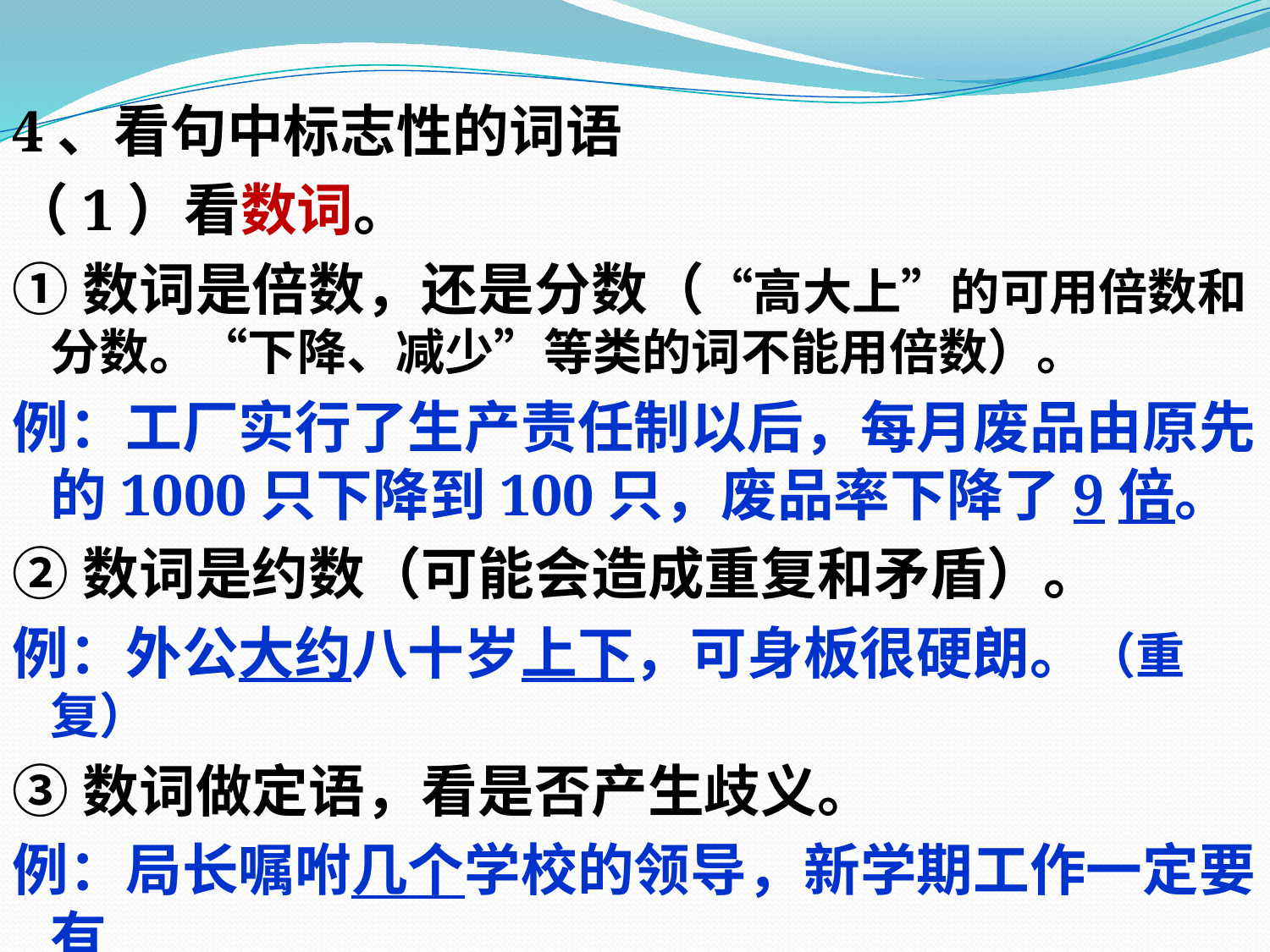

4、看句中标志性的词语
（1）看数词。
①数词是倍数，还是分数（“高大上”的可用倍数和分数。“下降、减少”等类的词不能用倍数）。
例：工厂实行了生产责任制以后，每月废品由原先的1000只下降到100只，废品率下降了9倍。
②数词是约数（可能会造成重复和矛盾）。
例：外公大约八十岁上下，可身板很硬朗。（重复）
③数词做定语，看是否产生歧义。
例：局长嘱咐几个学校的领导，新学期工作一定要有